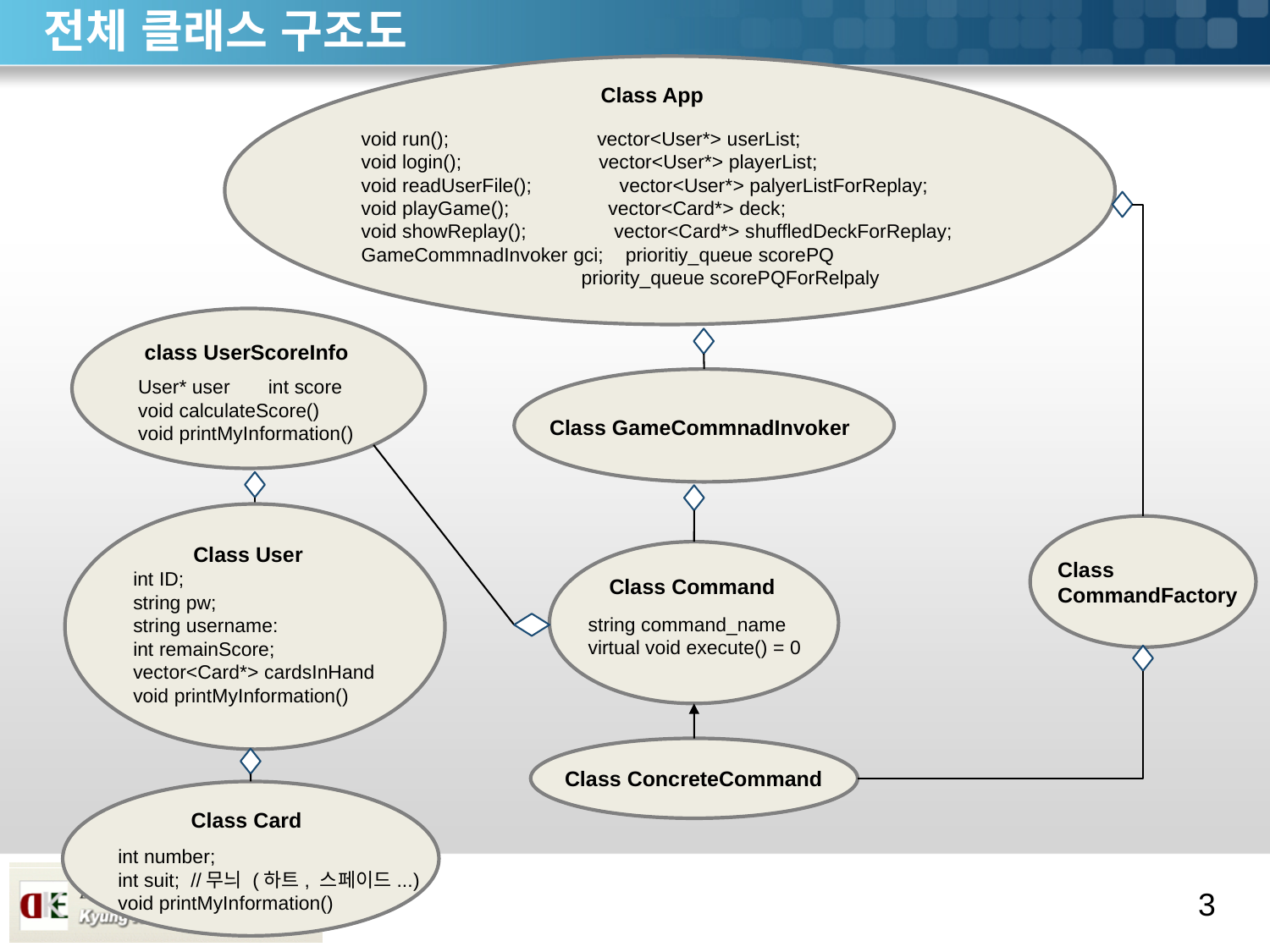

# 전체 클래스 구조도

Class App
void run();                           vector<User*> userList;
void login();                         vector<User*> playerList;
void readUserFile();                vector<User*> palyerListForReplay;
void playGame();                  vector<Card*> deck;
void showReplay();                vector<Card*> shuffledDeckForReplay;
GameCommnadInvoker gci;    prioritiy_queue scorePQ
                                        priority_queue scorePQForRelpaly

class UserScoreInfo
User* user       int score
void calculateScore()
void printMyInformation()

Class GameCommnadInvoker

Class User
int ID;
string pw;
string username:
int remainScore;
vector<Card*> cardsInHand
void printMyInformation()

Class
CommandFactory

Class Command
string command_name
virtual void execute() = 0

Class ConcreteCommand

Class Card
int number;
int suit;  //무늬 (하트, 스페이드...)
void printMyInformation()